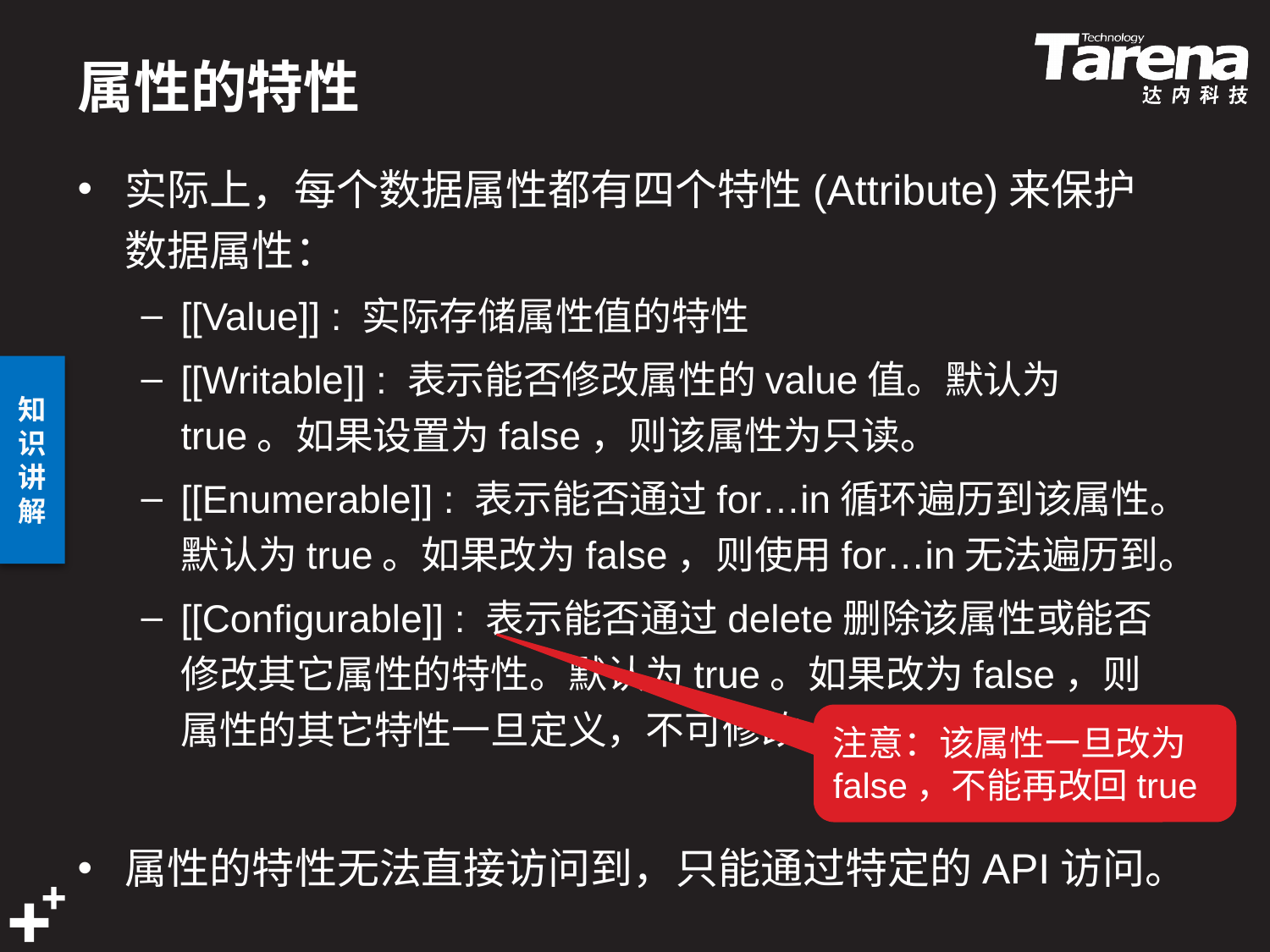

# 属性的特性
实际上，每个数据属性都有四个特性(Attribute)来保护数据属性：
[[Value]] : 实际存储属性值的特性
[[Writable]] : 表示能否修改属性的value值。默认为true。如果设置为false，则该属性为只读。
[[Enumerable]] : 表示能否通过for…in循环遍历到该属性。默认为true。如果改为false，则使用for…in无法遍历到。
[[Configurable]] : 表示能否通过delete删除该属性或能否修改其它属性的特性。默认为true。如果改为false，则属性的其它特性一旦定义，不可修改。

属性的特性无法直接访问到，只能通过特定的API访问。

注意：该属性一旦改为false，不能再改回true